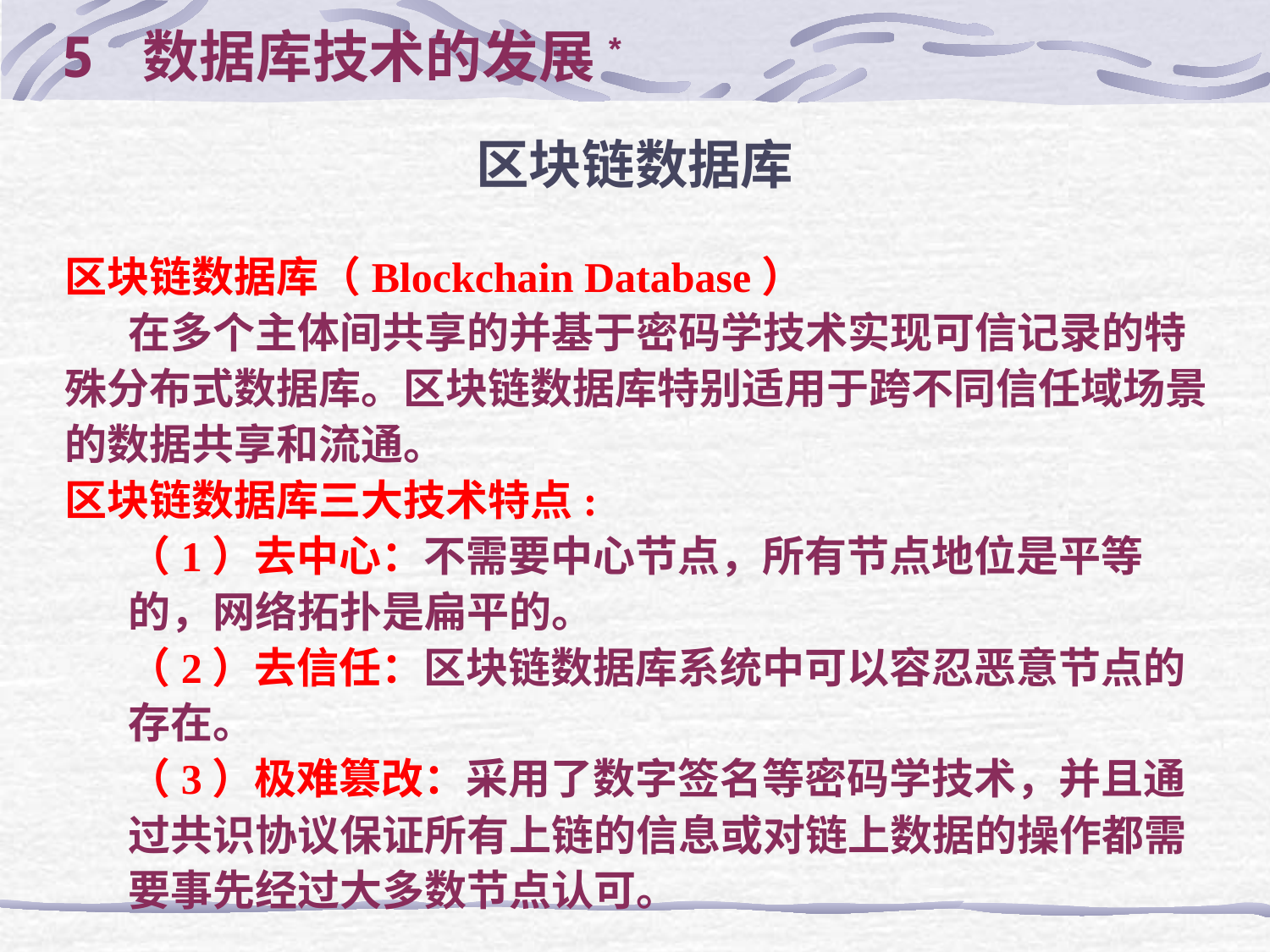

5 数据库技术的发展*
区块链数据库
区块链数据库（Blockchain Database）
在多个主体间共享的并基于密码学技术实现可信记录的特殊分布式数据库。区块链数据库特别适用于跨不同信任域场景的数据共享和流通。
区块链数据库三大技术特点:
（1）去中心：不需要中心节点，所有节点地位是平等的，网络拓扑是扁平的。
（2）去信任：区块链数据库系统中可以容忍恶意节点的存在。
（3）极难篡改：采用了数字签名等密码学技术，并且通过共识协议保证所有上链的信息或对链上数据的操作都需要事先经过大多数节点认可。